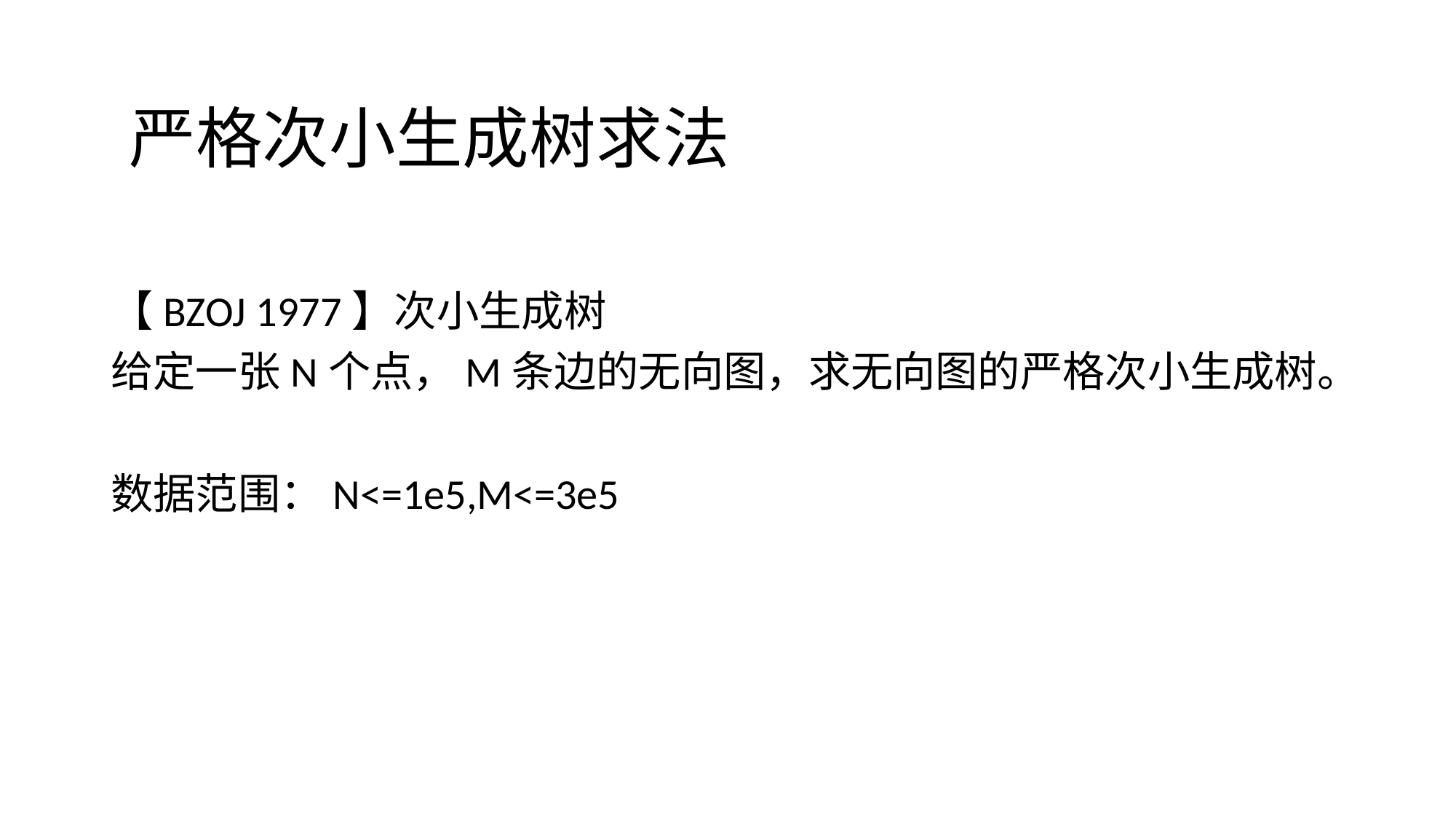

严格次小生成树求法

【BZOJ 1977】次小生成树
给定一张N个点，M条边的无向图，求无向图的严格次小生成树。

数据范围：N<=1e5,M<=3e5